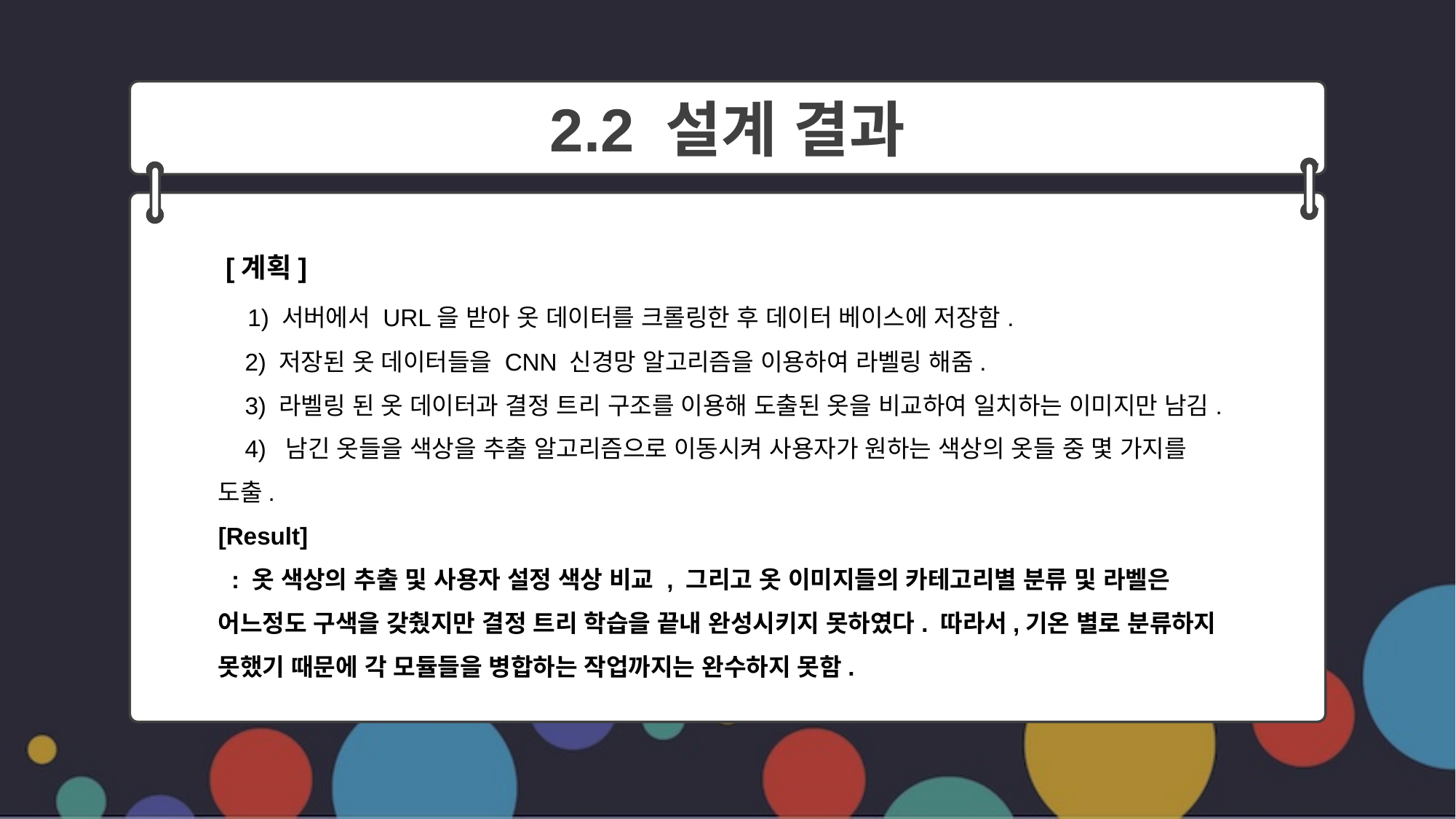

2.2 설계 결과

 [계획]
    1) 서버에서 URL을 받아 옷 데이터를 크롤링한 후 데이터 베이스에 저장함.
    2) 저장된 옷 데이터들을 CNN 신경망 알고리즘을 이용하여 라벨링 해줌.
    3) 라벨링 된 옷 데이터과 결정 트리 구조를 이용해 도출된 옷을 비교하여 일치하는 이미지만 남김.
    4)  남긴 옷들을 색상을 추출 알고리즘으로 이동시켜 사용자가 원하는 색상의 옷들 중 몇 가지를 도출.
[Result]
  : 옷 색상의 추출 및 사용자 설정 색상 비교 , 그리고 옷 이미지들의 카테고리별 분류 및 라벨은 어느정도 구색을 갖췄지만 결정 트리 학습을 끝내 완성시키지 못하였다. 따라서,기온 별로 분류하지 못했기 때문에 각 모듈들을 병합하는 작업까지는 완수하지 못함.